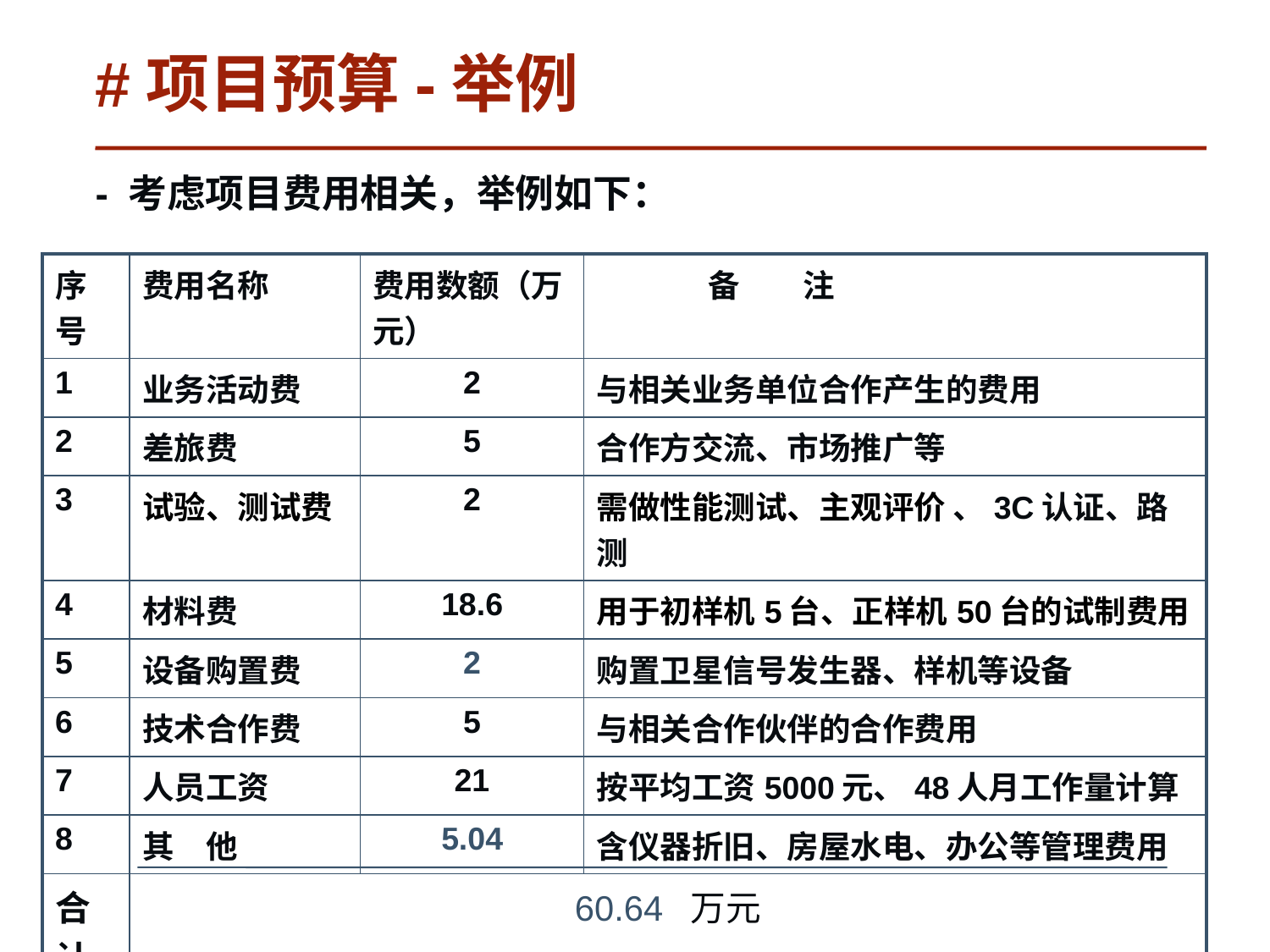

# #项目预算-举例
- 考虑项目费用相关，举例如下：

| 序号 | 费用名称 | 费用数额（万元） | 备　　注 |
| --- | --- | --- | --- |
| 1 | 业务活动费 | 2 | 与相关业务单位合作产生的费用 |
| 2 | 差旅费 | 5 | 合作方交流、市场推广等 |
| 3 | 试验、测试费 | 2 | 需做性能测试、主观评价 、3C认证、路测 |
| 4 | 材料费 | 18.6 | 用于初样机5台、正样机50台的试制费用 |
| 5 | 设备购置费 | 2 | 购置卫星信号发生器、样机等设备 |
| 6 | 技术合作费 | 5 | 与相关合作伙伴的合作费用 |
| 7 | 人员工资 | 21 | 按平均工资5000元、48人月工作量计算 |
| 8 | 其　他 | 5.04 | 含仪器折旧、房屋水电、办公等管理费用 |
| 合计 | 60.64 万元 |  |  |